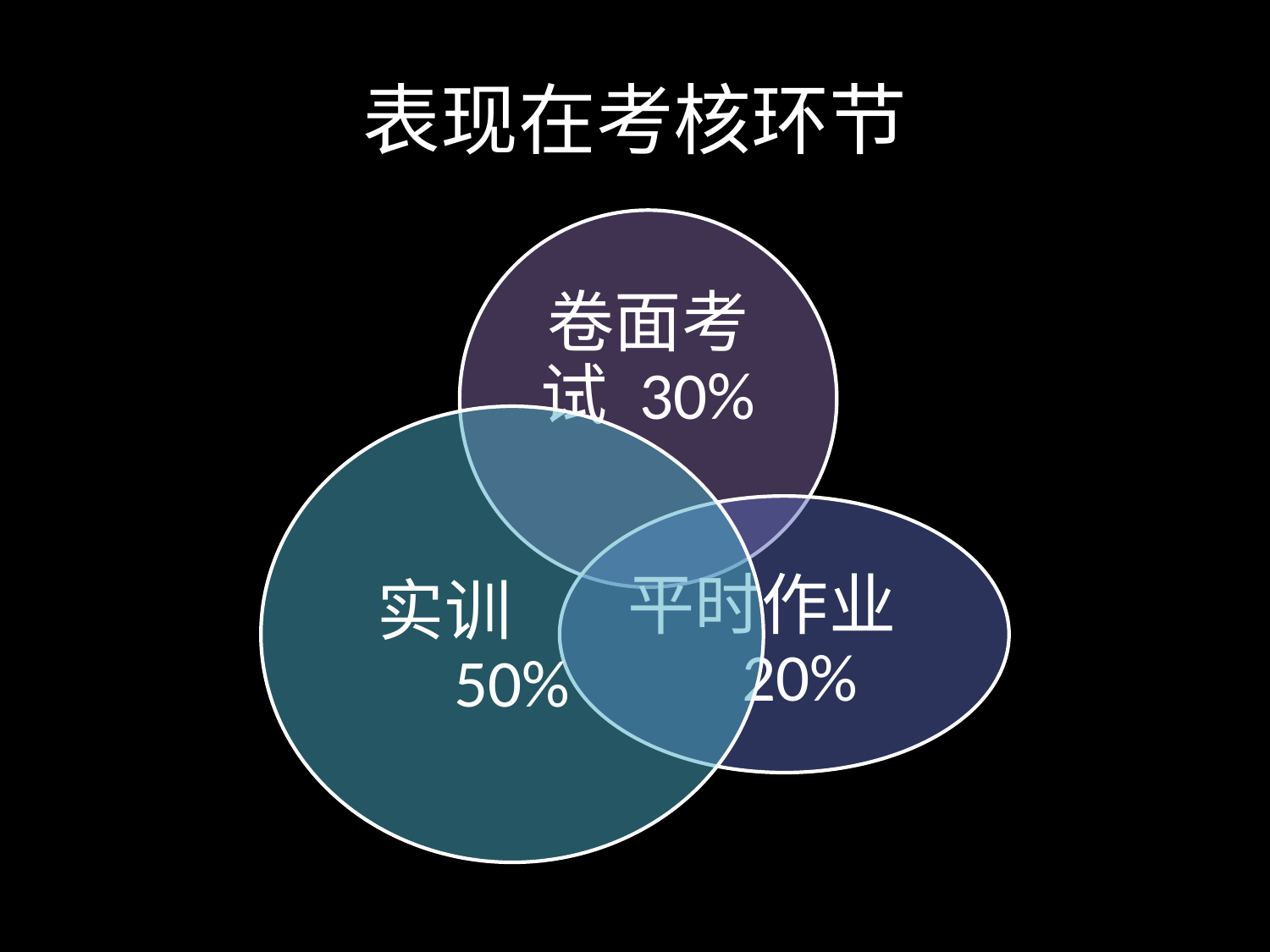

# 表现在考核环节
卷面考试 30%
平时作业     20%
实训          50%